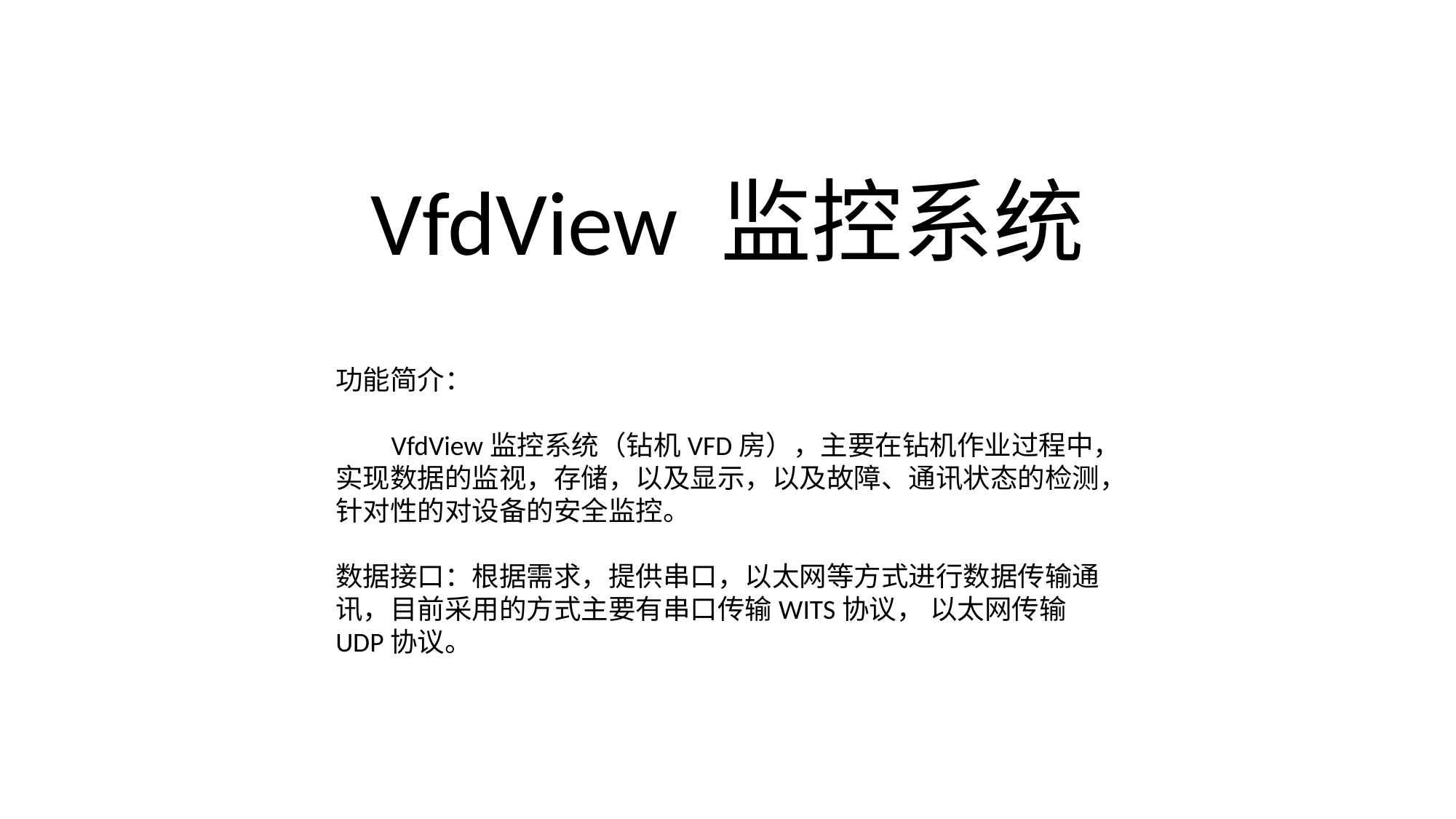

# VfdView 监控系统
功能简介：

         VfdView监控系统（钻机VFD房），主要在钻机作业过程中，实现数据的监视，存储，以及显示，以及故障、通讯状态的检测，针对性的对设备的安全监控。

数据接口：根据需求，提供串口，以太网等方式进行数据传输通讯，目前采用的方式主要有串口传输WITS协议， 以太网传输UDP协议。